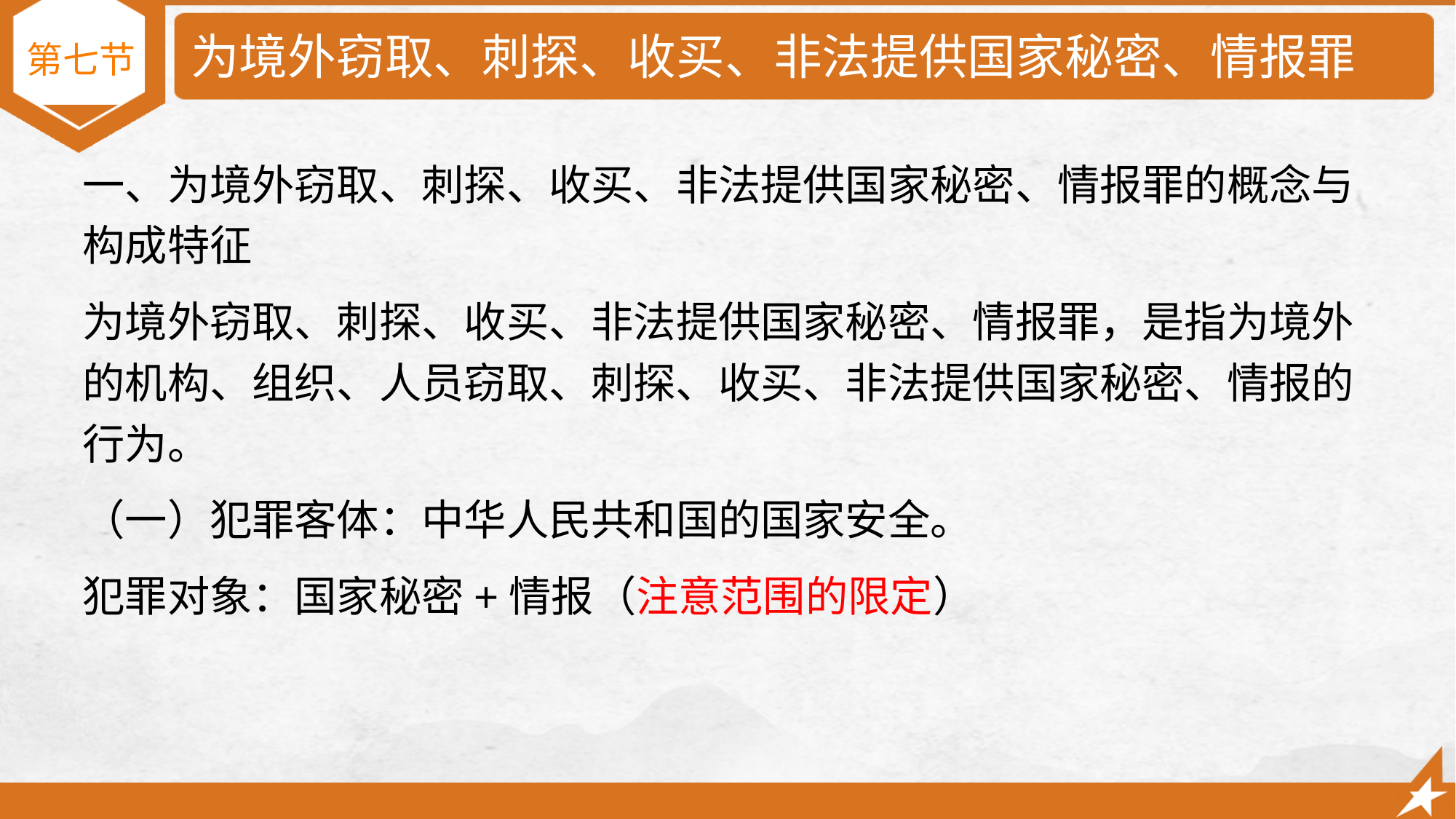

# 为境外窃取、刺探、收买、非法提供国家秘密、情报罪
第七节
一、为境外窃取、刺探、收买、非法提供国家秘密、情报罪的概念与构成特征
为境外窃取、刺探、收买、非法提供国家秘密、情报罪，是指为境外的机构、组织、人员窃取、刺探、收买、非法提供国家秘密、情报的行为。
（一）犯罪客体：中华人民共和国的国家安全。
犯罪对象：国家秘密+情报（注意范围的限定）